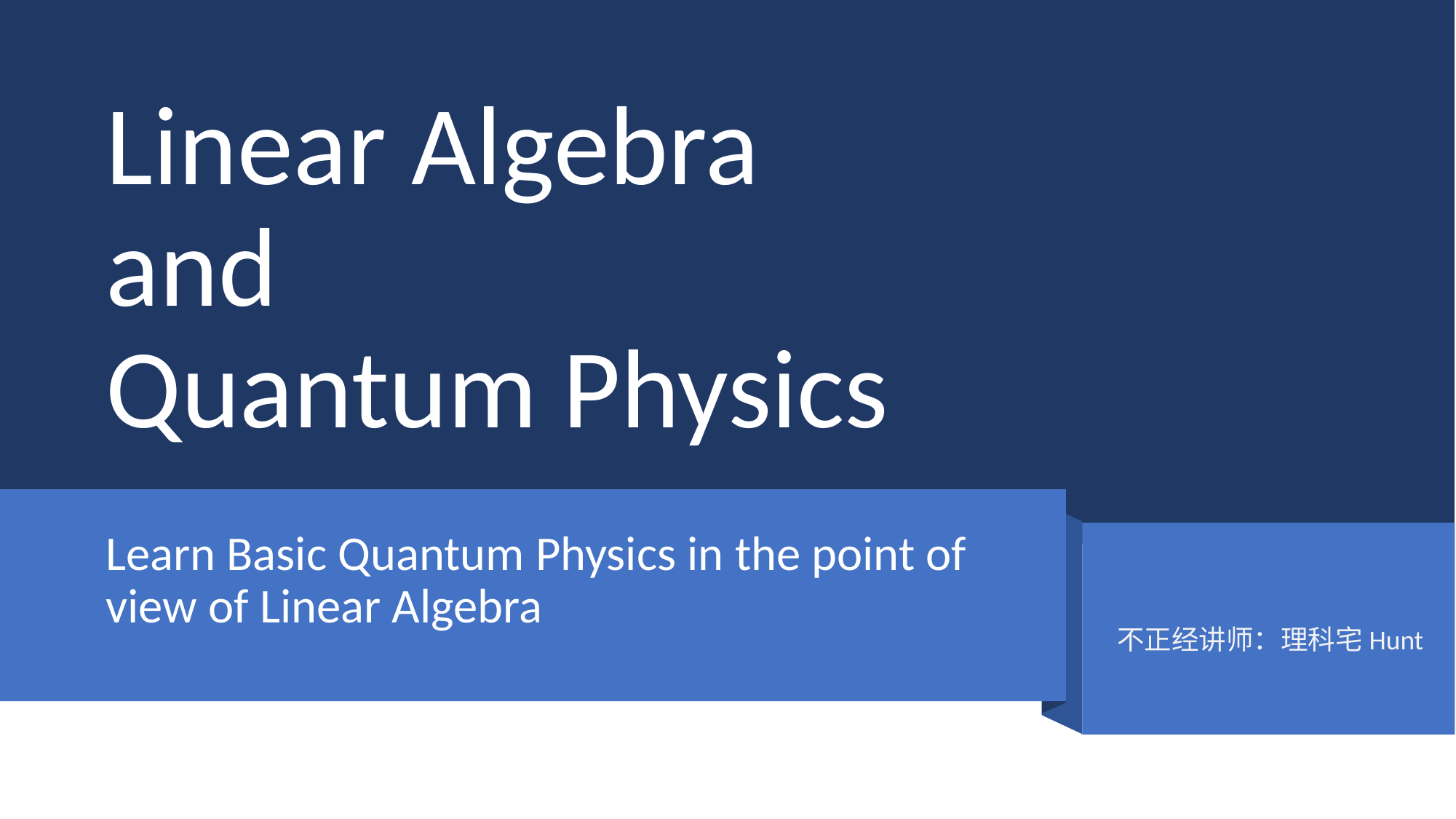

# Linear Algebra and Quantum Physics

Learn Basic Quantum Physics in the point of view of Linear Algebra
不正经讲师：理科宅Hunt